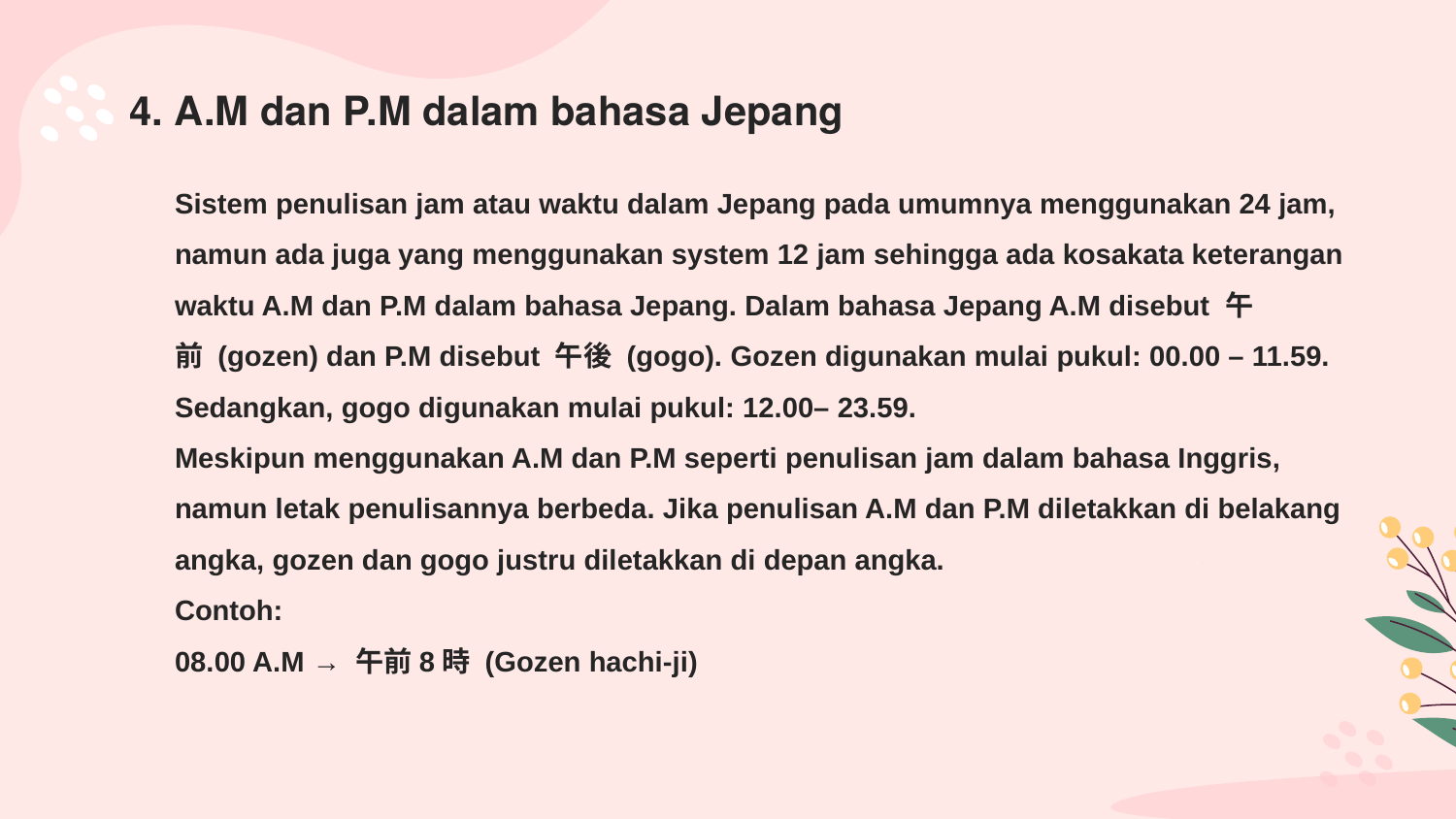

# 4. A.M dan P.M dalam bahasa Jepang
Sistem penulisan jam atau waktu dalam Jepang pada umumnya menggunakan 24 jam, namun ada juga yang menggunakan system 12 jam sehingga ada kosakata keterangan waktu A.M dan P.M dalam bahasa Jepang. Dalam bahasa Jepang A.M disebut 午前 (gozen) dan P.M disebut 午後 (gogo). Gozen digunakan mulai pukul: 00.00 – 11.59. Sedangkan, gogo digunakan mulai pukul: 12.00– 23.59.
Meskipun menggunakan A.M dan P.M seperti penulisan jam dalam bahasa Inggris, namun letak penulisannya berbeda. Jika penulisan A.M dan P.M diletakkan di belakang angka, gozen dan gogo justru diletakkan di depan angka.
Contoh:
08.00 A.M → 午前8時 (Gozen hachi-ji)